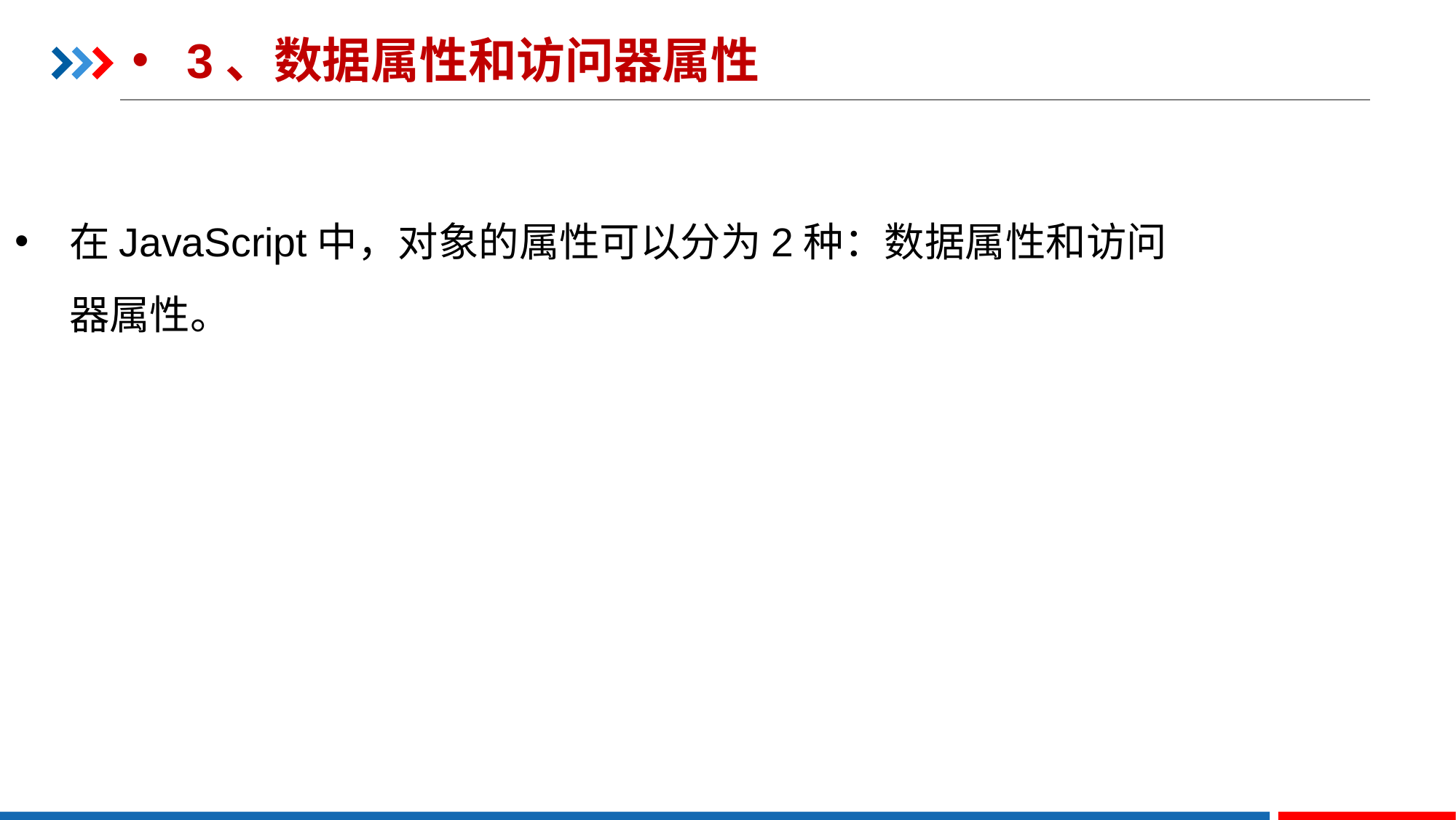

3、数据属性和访问器属性
在JavaScript中，对象的属性可以分为2种：数据属性和访问器属性。